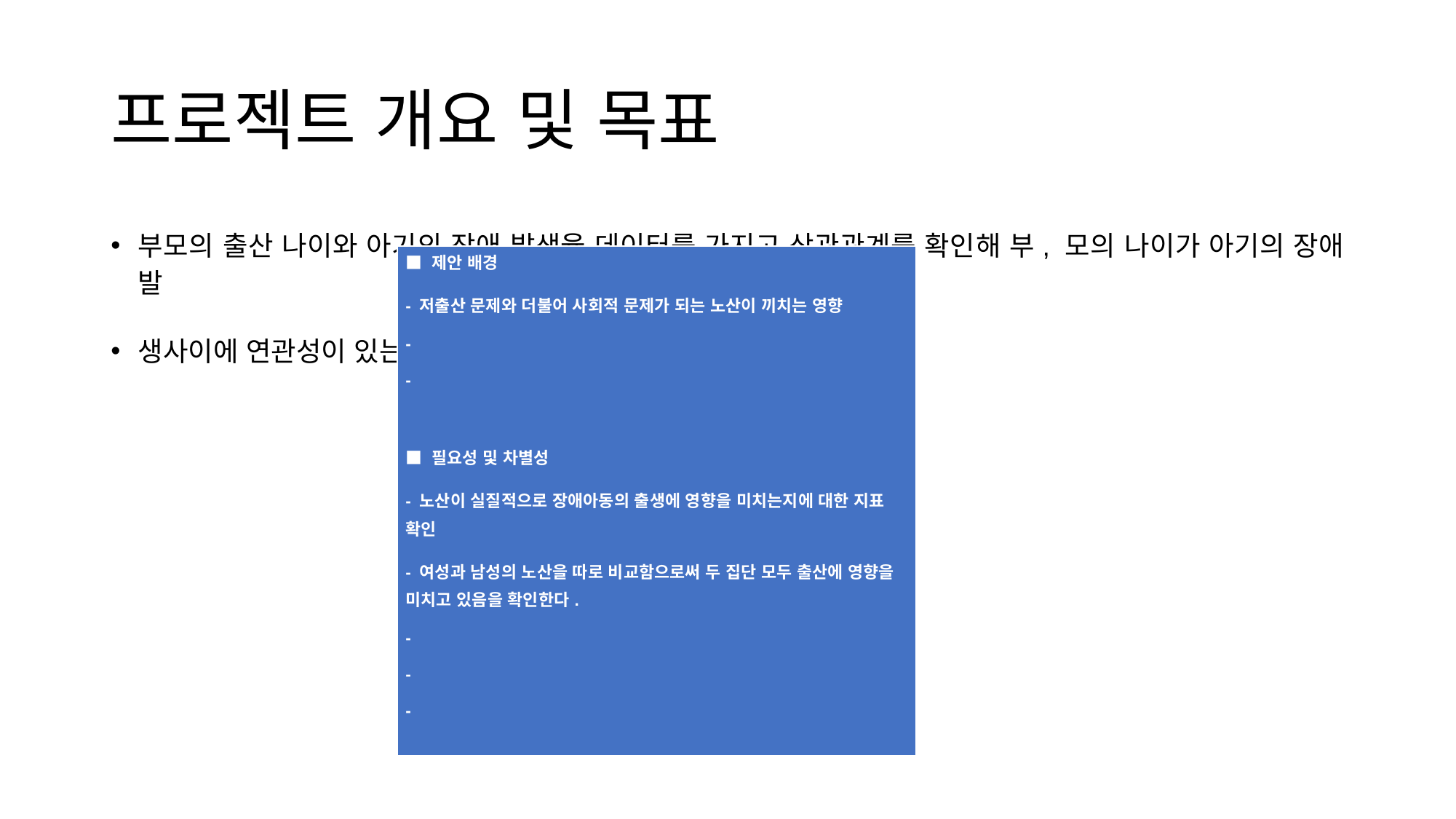

# 프로젝트 개요 및 목표
부모의 출산 나이와 아기의 장애 발생율 데이터를 가지고 상관관계를 확인해 부, 모의 나이가 아기의 장애 발
생사이에 연관성이 있는지 확인할 수 있다.

| ■ 제안 배경 - 저출산 문제와 더불어 사회적 문제가 되는 노산이 끼치는 영향 - -   ■ 필요성 및 차별성 - 노산이 실질적으로 장애아동의 출생에 영향을 미치는지에 대한 지표 확인 - 여성과 남성의 노산을 따로 비교함으로써 두 집단 모두 출산에 영향을 미치고 있음을 확인한다. - - - |
| --- |